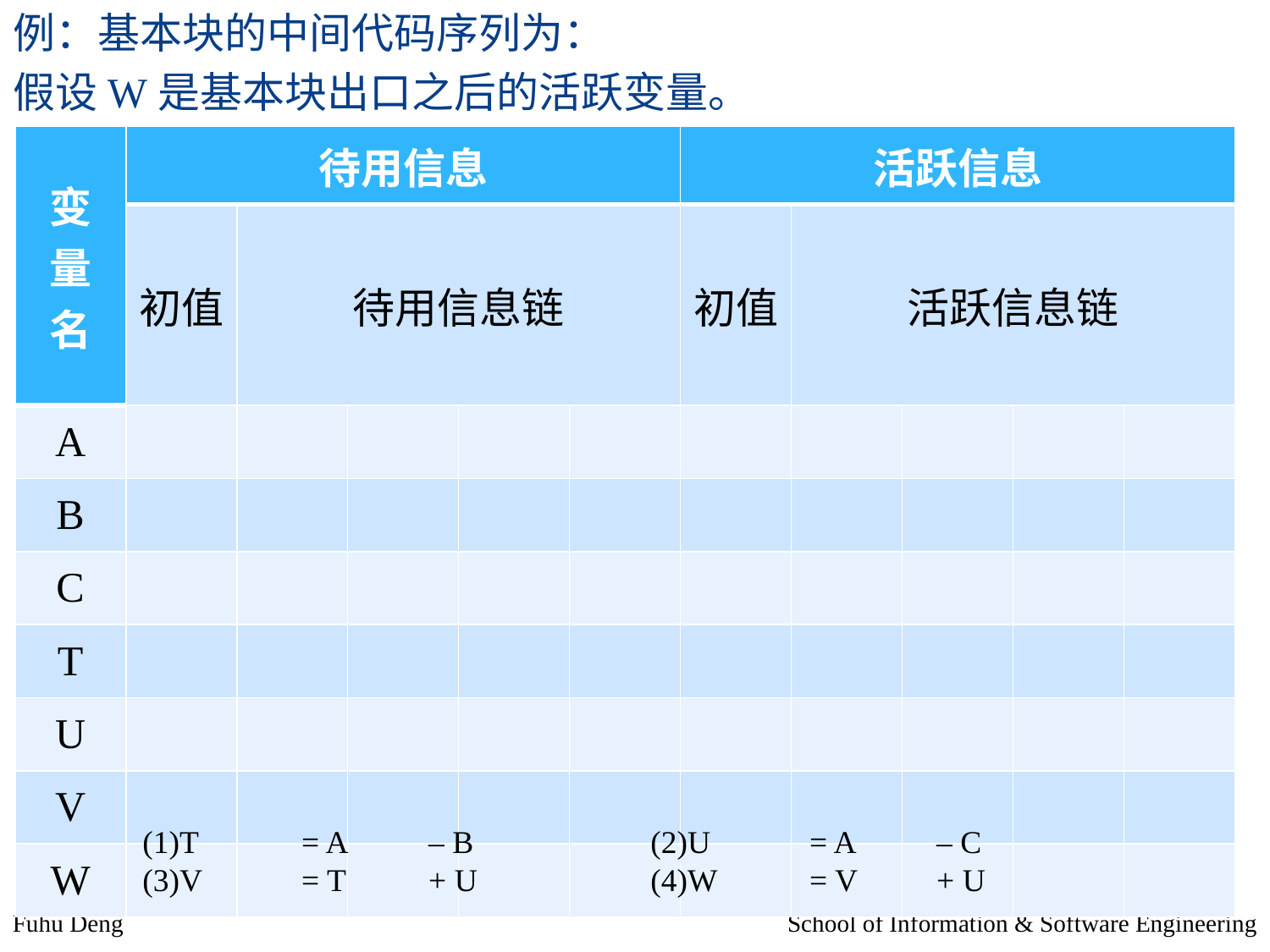

例：基本块的中间代码序列为：
假设W是基本块出口之后的活跃变量。

| 变 量 名 | 待用信息 |  |  |  |  | 活跃信息 |  |  |  |  |
| --- | --- | --- | --- | --- | --- | --- | --- | --- | --- | --- |
|  | 初值 | 待用信息链 |  |  |  | 初值 | 活跃信息链 |  |  |  |
| A |  |  |  |  |  |  |  |  |  |  |
| B |  |  |  |  |  |  |  |  |  |  |
| C |  |  |  |  |  |  |  |  |  |  |
| T |  |  |  |  |  |  |  |  |  |  |
| U |  |  |  |  |  |  |  |  |  |  |
| V |  |  |  |  |  |  |  |  |  |  |
| W |  |  |  |  |  |  |  |  |  |  |
(1)T	    = A	    – B		(2)U	    = A	    – C
(3)V	    = T	    + U		(4)W	    = V	    + U
Fuhu Deng
59
School of Information & Software Engineering